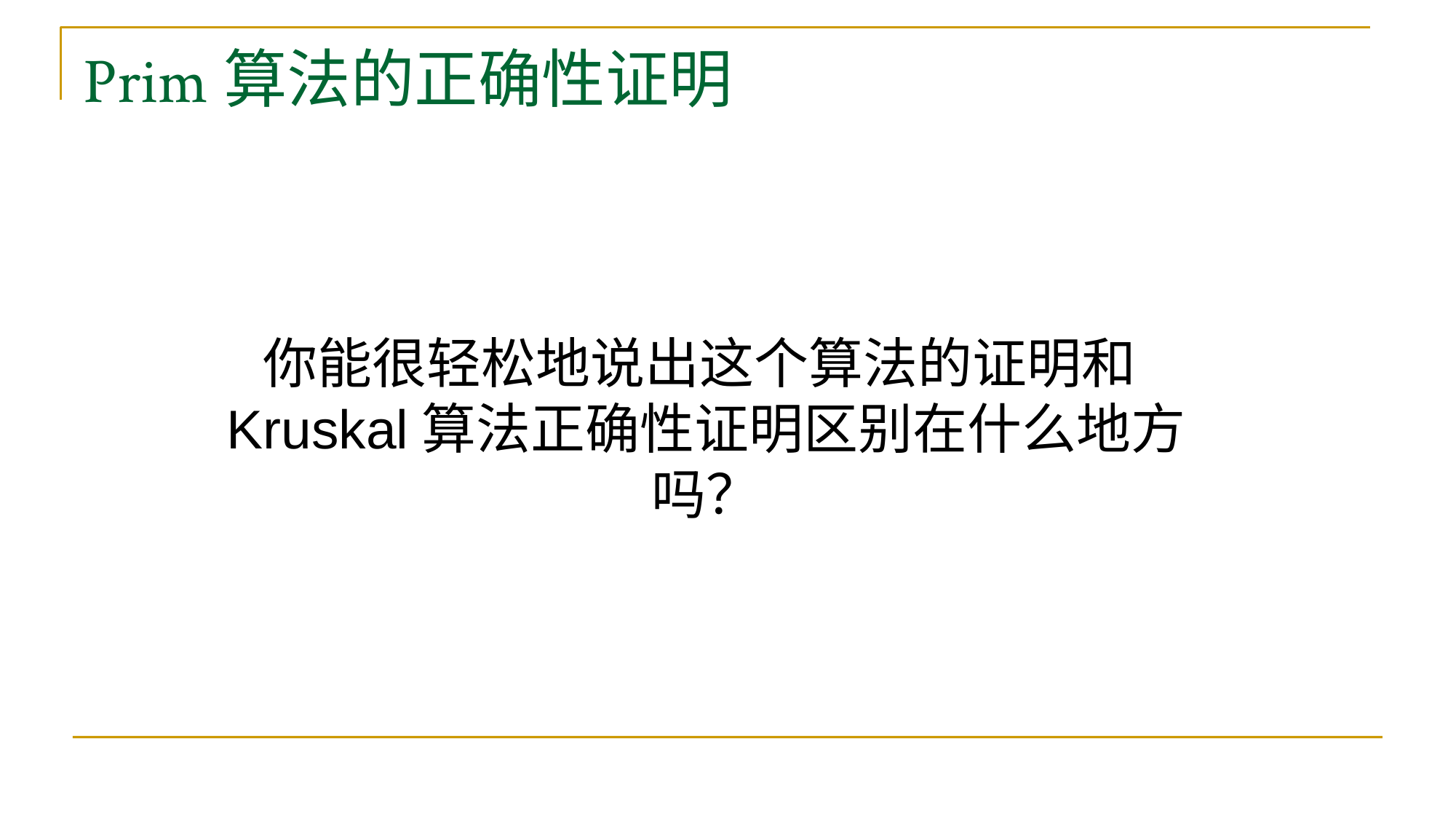

# Prim算法的正确性证明
你能很轻松地说出这个算法的证明和Kruskal算法正确性证明区别在什么地方吗？